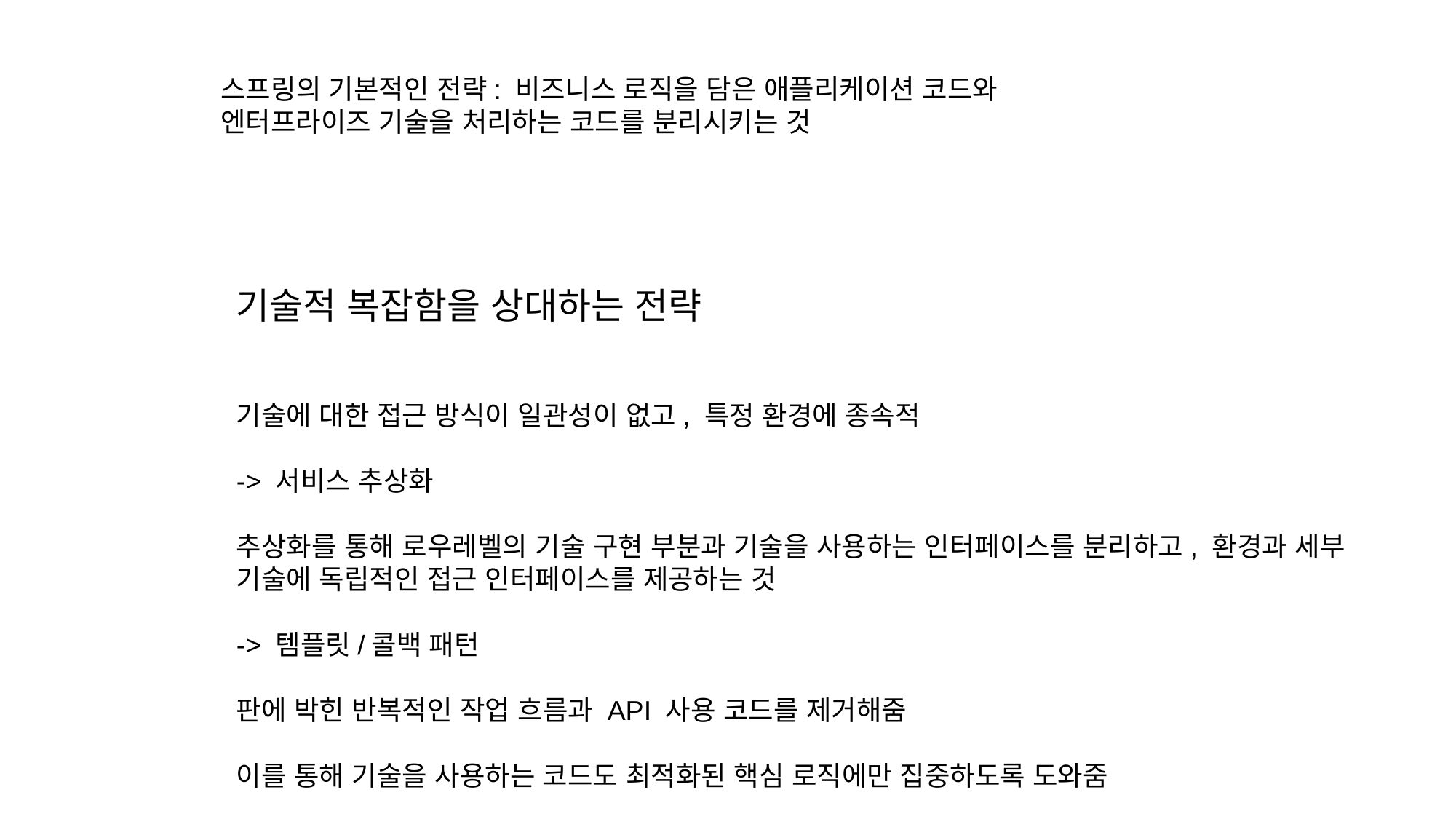

스프링의 기본적인 전략: 비즈니스 로직을 담은 애플리케이션 코드와 엔터프라이즈 기술을 처리하는 코드를 분리시키는 것
기술적 복잡함을 상대하는 전략
기술에 대한 접근 방식이 일관성이 없고, 특정 환경에 종속적

-> 서비스 추상화

추상화를 통해 로우레벨의 기술 구현 부분과 기술을 사용하는 인터페이스를 분리하고, 환경과 세부 기술에 독립적인 접근 인터페이스를 제공하는 것

-> 템플릿/콜백 패턴

판에 박힌 반복적인 작업 흐름과 API 사용 코드를 제거해줌

이를 통해 기술을 사용하는 코드도 최적화된 핵심 로직에만 집중하도록 도와줌